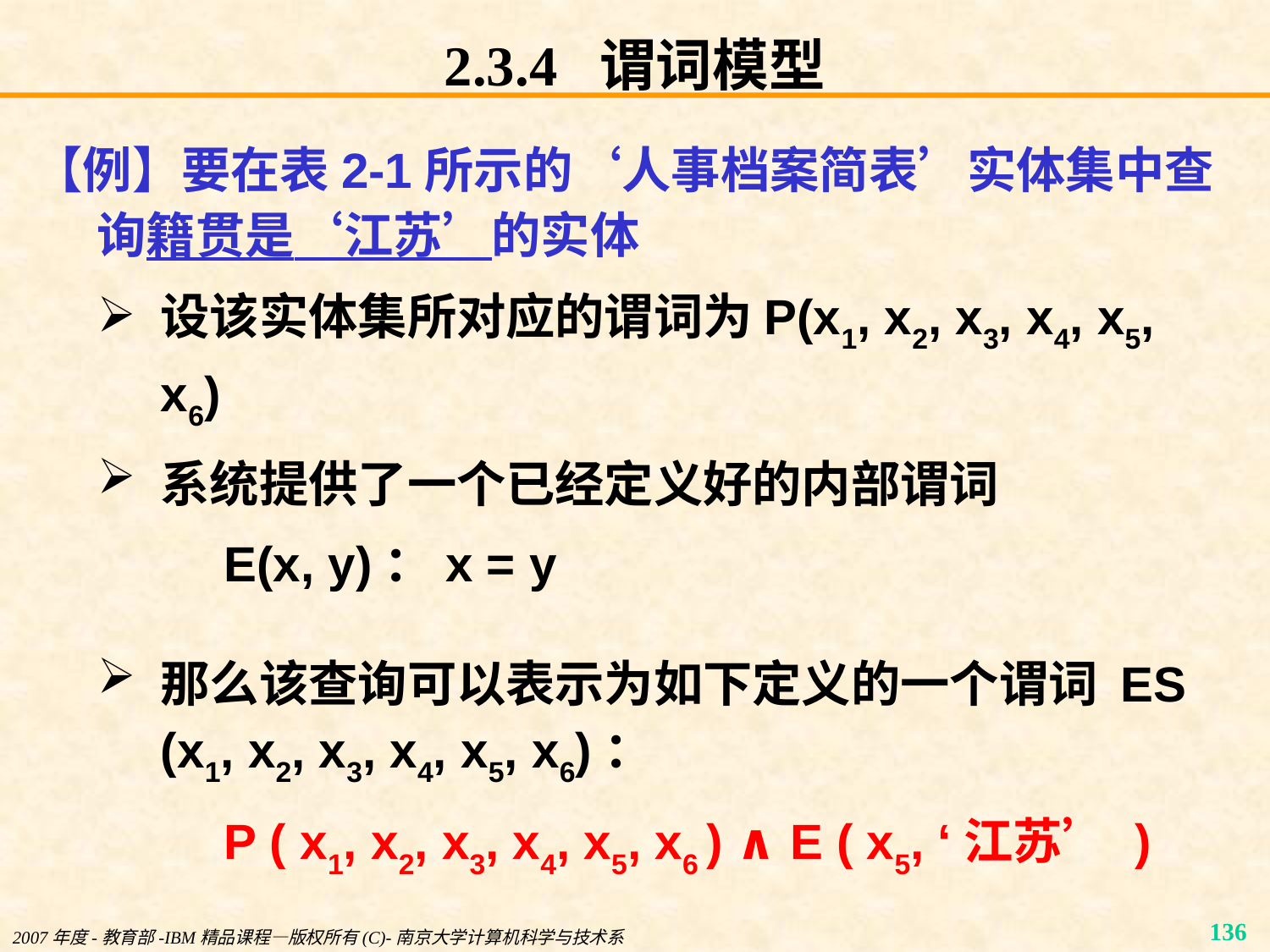

# 2.3.4  谓词模型
【例】要在表2-1所示的‘人事档案简表’实体集中查询籍贯是‘江苏’的实体
设该实体集所对应的谓词为P(x1, x2, x3, x4, x5, x6)
系统提供了一个已经定义好的内部谓词
E(x, y)：x = y

那么该查询可以表示为如下定义的一个谓词 ES (x1, x2, x3, x4, x5, x6)：
P ( x1, x2, x3, x4, x5, x6 ) ∧ E ( x5, ‘江苏’ )
136
2007年度-教育部-IBM精品课程—版权所有(C)-南京大学计算机科学与技术系